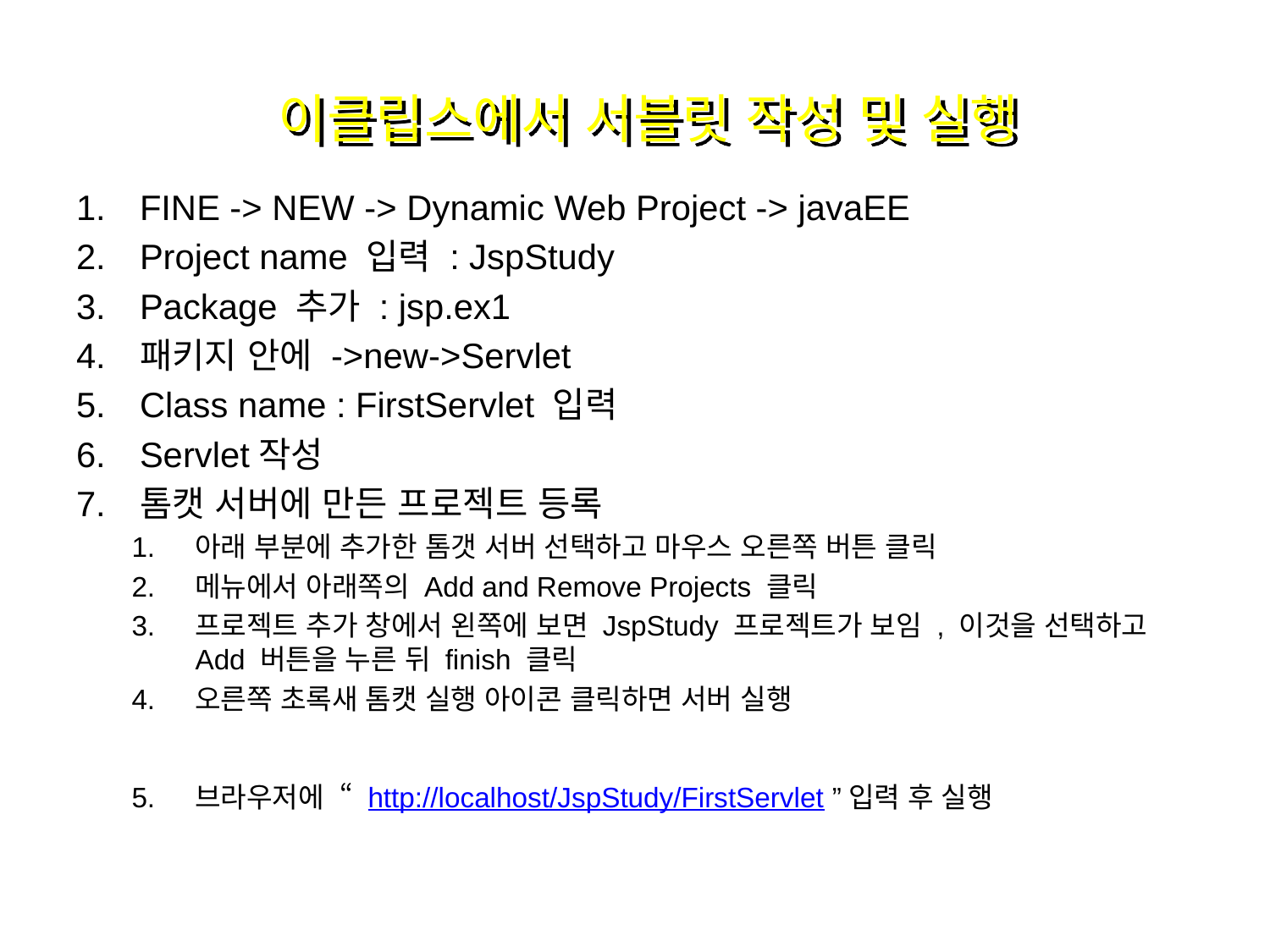

# 이클립스에서 서블릿 작성 및 실행
FINE -> NEW -> Dynamic Web Project -> javaEE
Project name 입력 : JspStudy
Package 추가 : jsp.ex1
패키지 안에 ->new->Servlet
Class name : FirstServlet 입력
Servlet작성
톰캣 서버에 만든 프로젝트 등록
아래 부분에 추가한 톰갯 서버 선택하고 마우스 오른쪽 버튼 클릭
메뉴에서 아래쪽의 Add and Remove Projects 클릭
프로젝트 추가 창에서 왼쪽에 보면 JspStudy 프로젝트가 보임 , 이것을 선택하고 Add 버튼을 누른 뒤 finish 클릭
오른쪽 초록새 톰캣 실행 아이콘 클릭하면 서버 실행

브라우저에  “ http://localhost/JspStudy/FirstServlet ”입력 후 실행